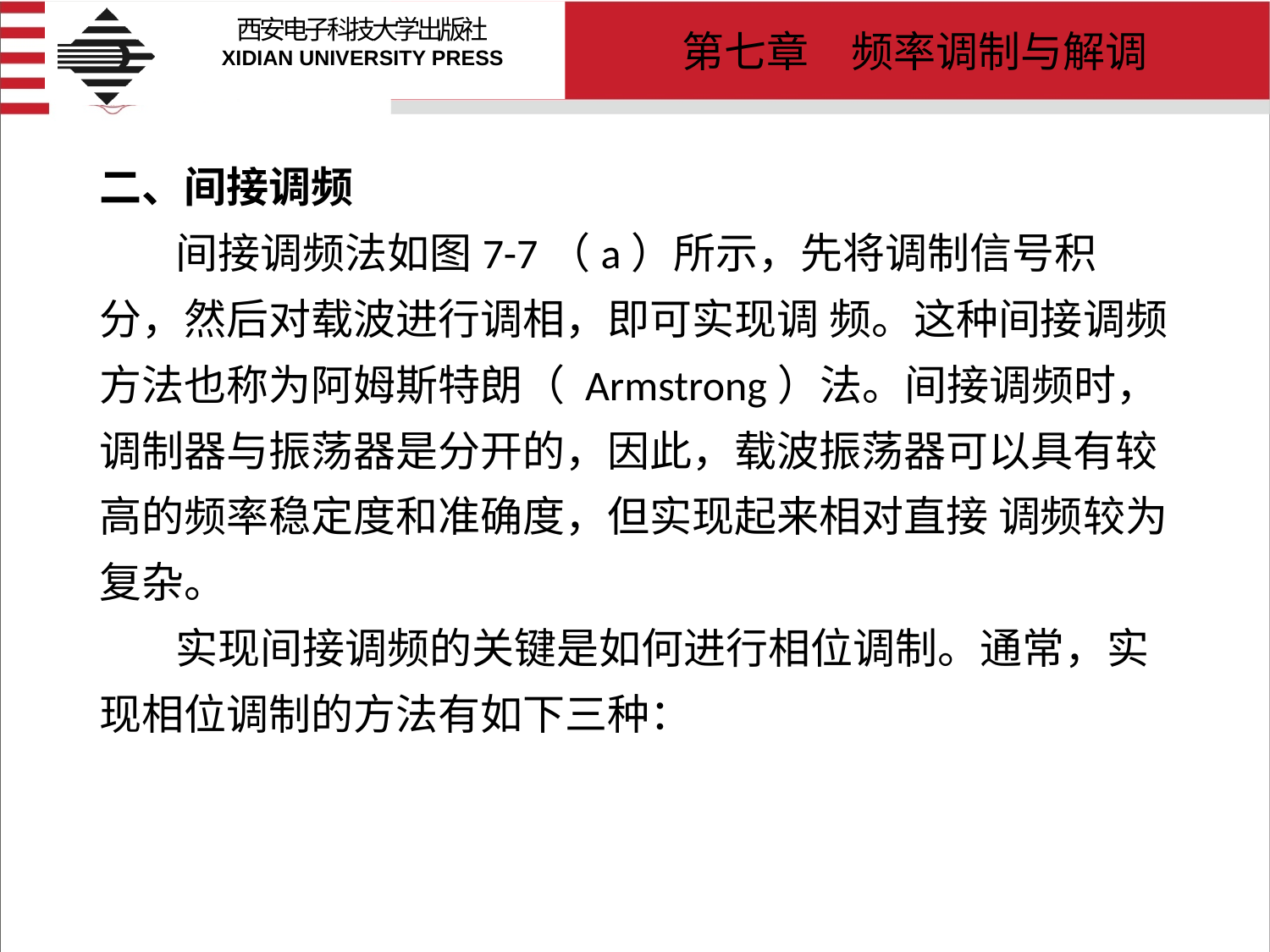

# 二、间接调频 间接调频法如图7-7（a）所示，先将调制信号积分，然后对载波进行调相，即可实现调 频。这种间接调频方法也称为阿姆斯特朗（ Armstrong）法。间接调频时，调制器与振荡器是分开的，因此，载波振荡器可以具有较高的频率稳定度和准确度，但实现起来相对直接 调频较为复杂。 实现间接调频的关键是如何进行相位调制。通常，实现相位调制的方法有如下三种：